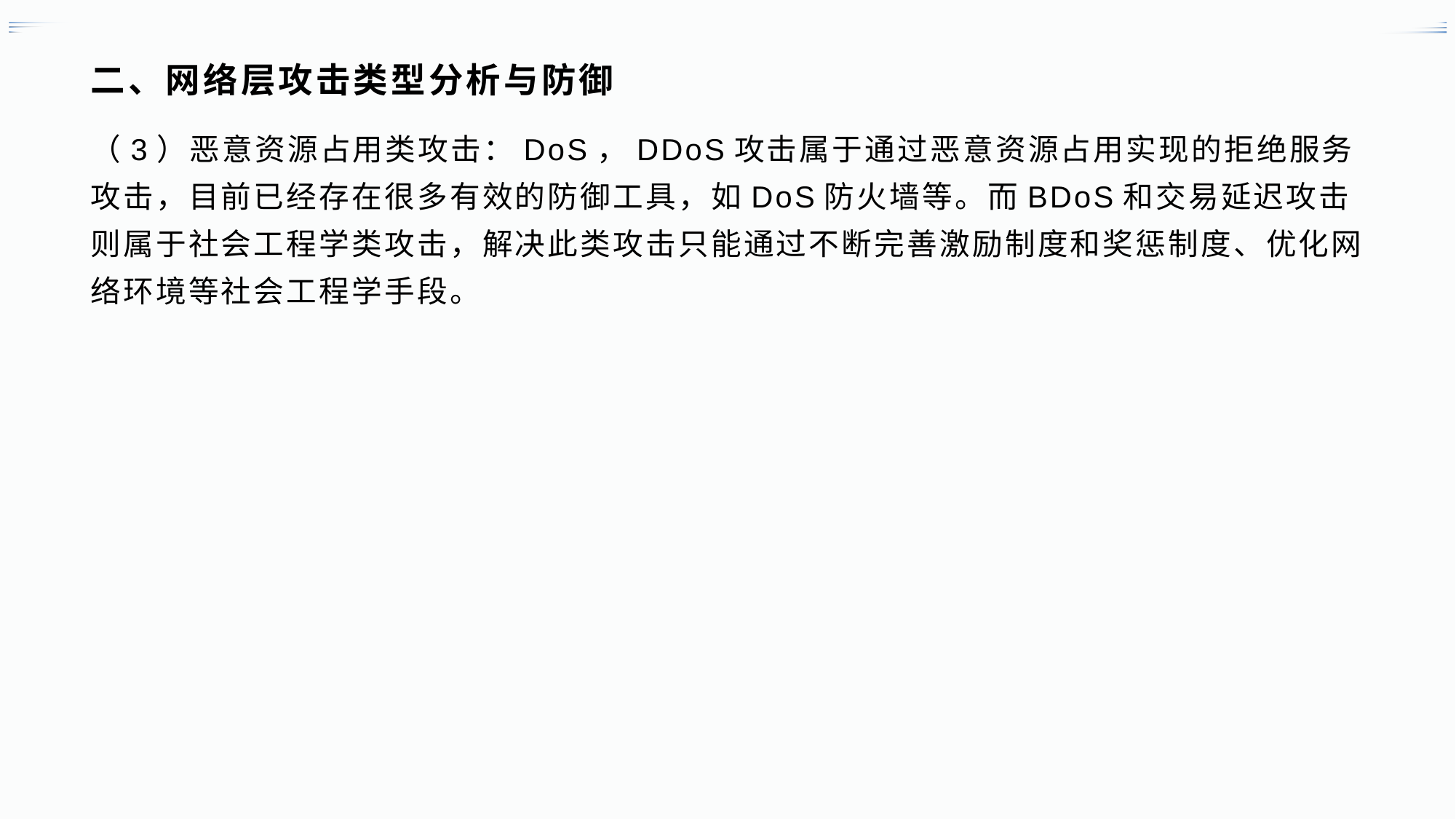

# 二、网络层攻击类型分析与防御
（3）恶意资源占用类攻击：DoS，DDoS攻击属于通过恶意资源占用实现的拒绝服务攻击，目前已经存在很多有效的防御工具，如DoS防火墙等。而BDoS和交易延迟攻击则属于社会工程学类攻击，解决此类攻击只能通过不断完善激励制度和奖惩制度、优化网络环境等社会工程学手段。